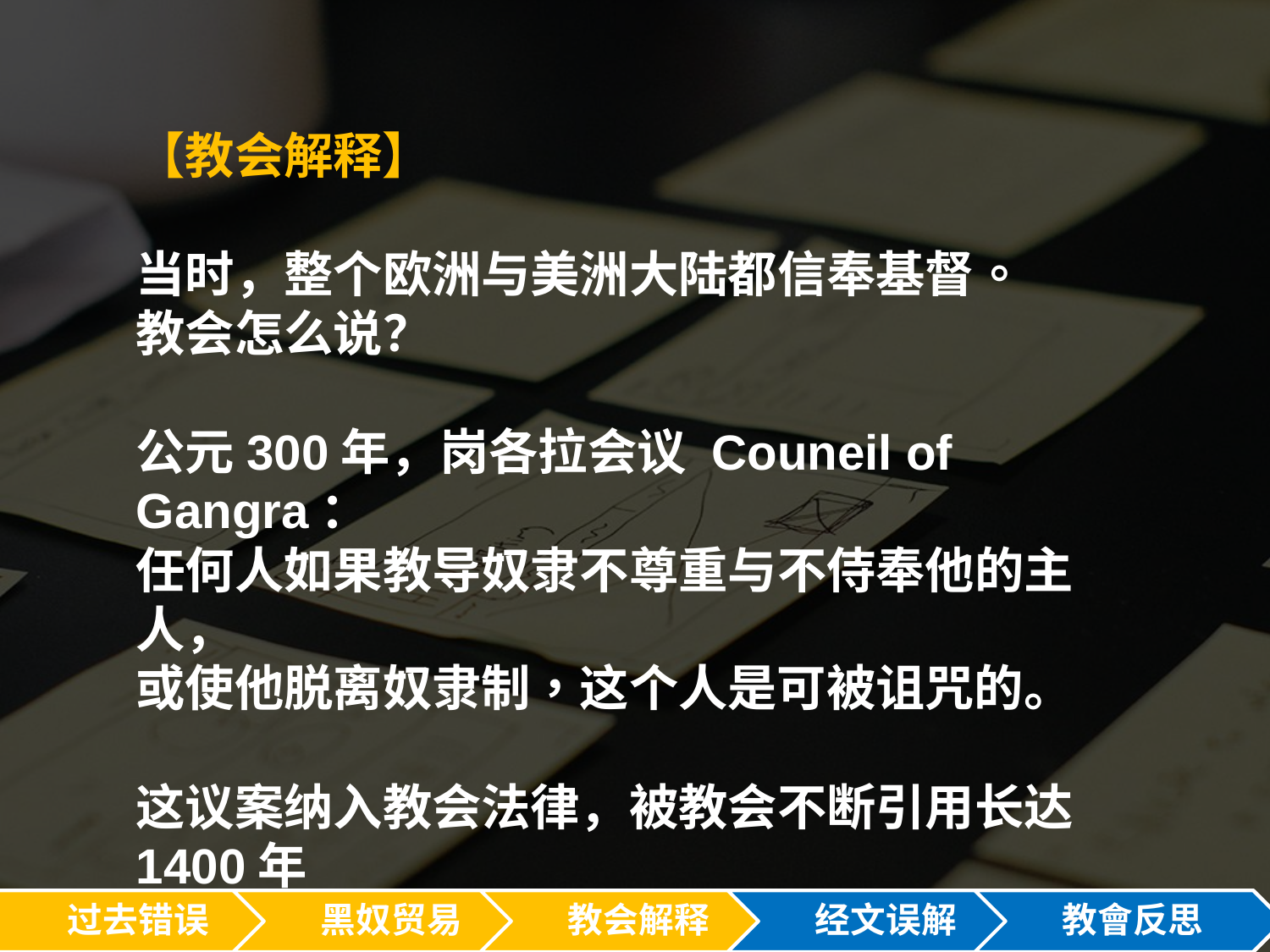

【教会解释】

当时，整个欧洲与美洲大陆都信奉基督。
教会怎么说？

公元300年，岗各拉会议 Couneil of Gangra：
任何人如果教导奴隶不尊重与不侍奉他的主人，
或使他脱离奴隶制，这个人是可被诅咒的。

这议案纳入教会法律，被教会不断引用长达1400年

不可論斷

沒有資格

分辨好歹

分辨之道

推己及人
过去错误
黑奴贸易
教会解释
经文误解
教會反思